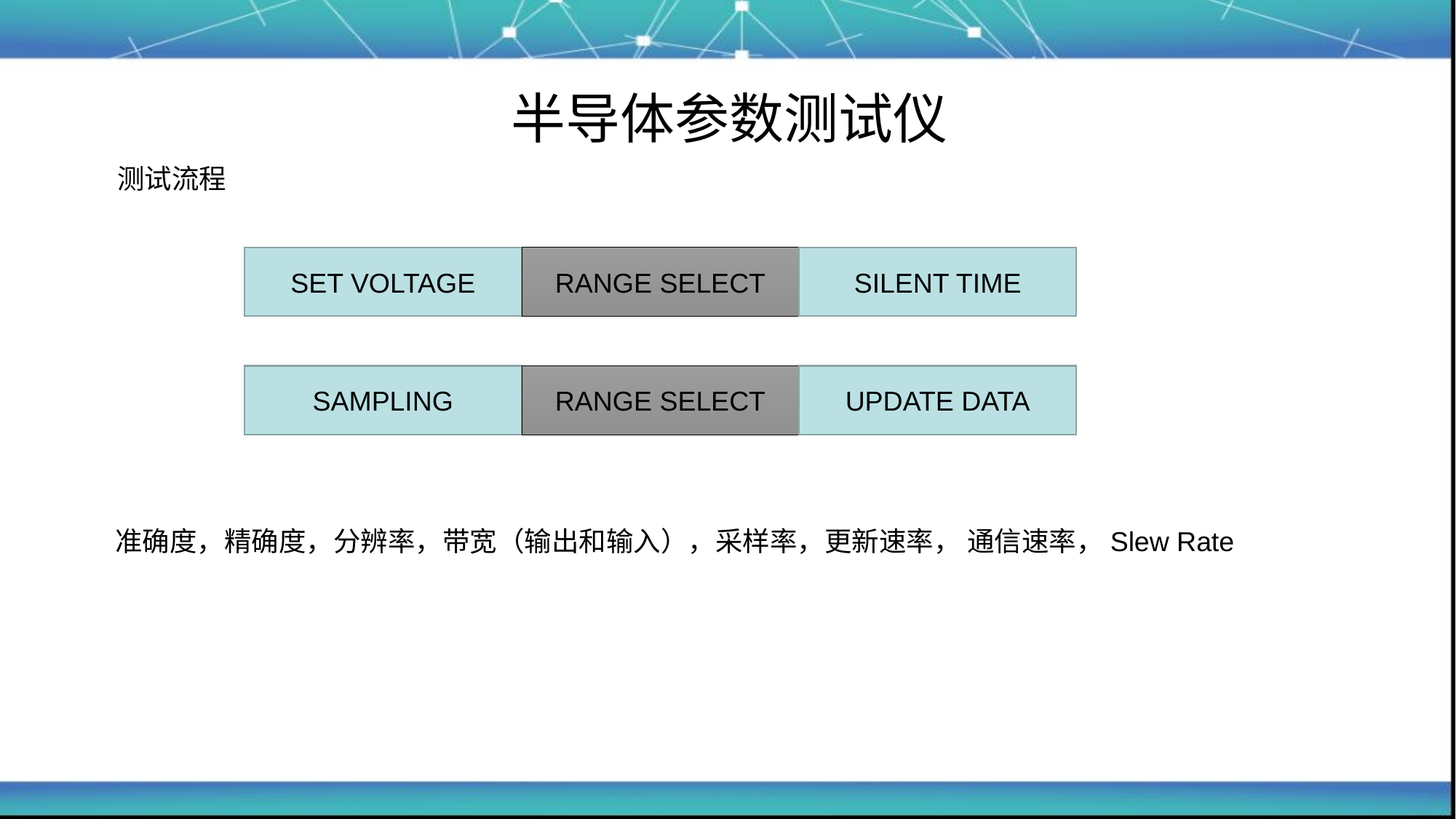

# 半导体参数测试仪
测试流程
SET VOLTAGE
RANGE SELECT
SILENT TIME
SAMPLING
RANGE SELECT
UPDATE DATA
准确度，精确度，分辨率，带宽（输出和输入），采样率，更新速率， 通信速率，Slew Rate